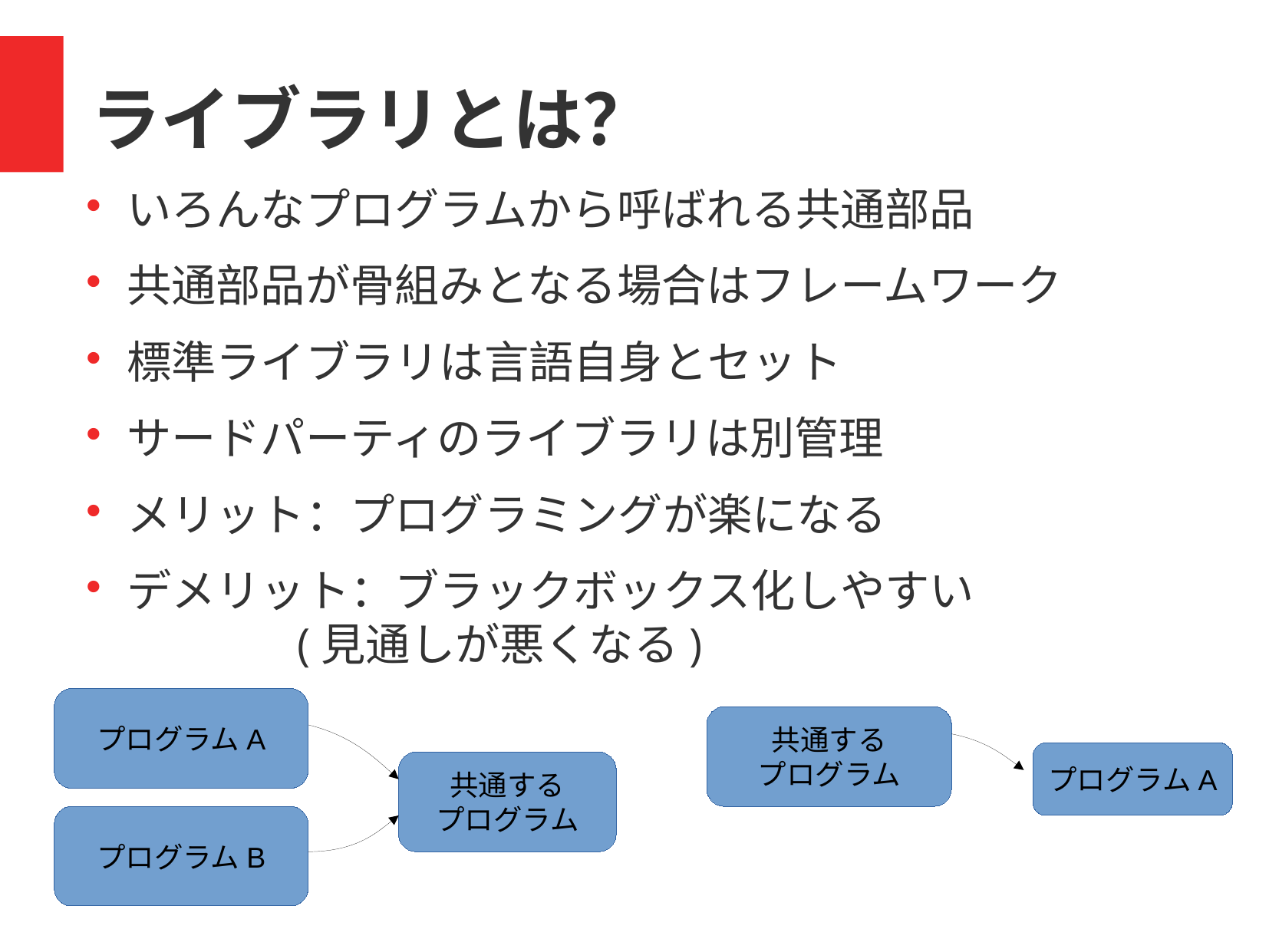

ライブラリとは？
いろんなプログラムから呼ばれる共通部品
共通部品が骨組みとなる場合はフレームワーク
標準ライブラリは言語自身とセット
サードパーティのライブラリは別管理
メリット：プログラミングが楽になる
デメリット：ブラックボックス化しやすい
                (見通しが悪くなる)
プログラムA
共通する
プログラム

プログラムA
共通する
プログラム
プログラムB